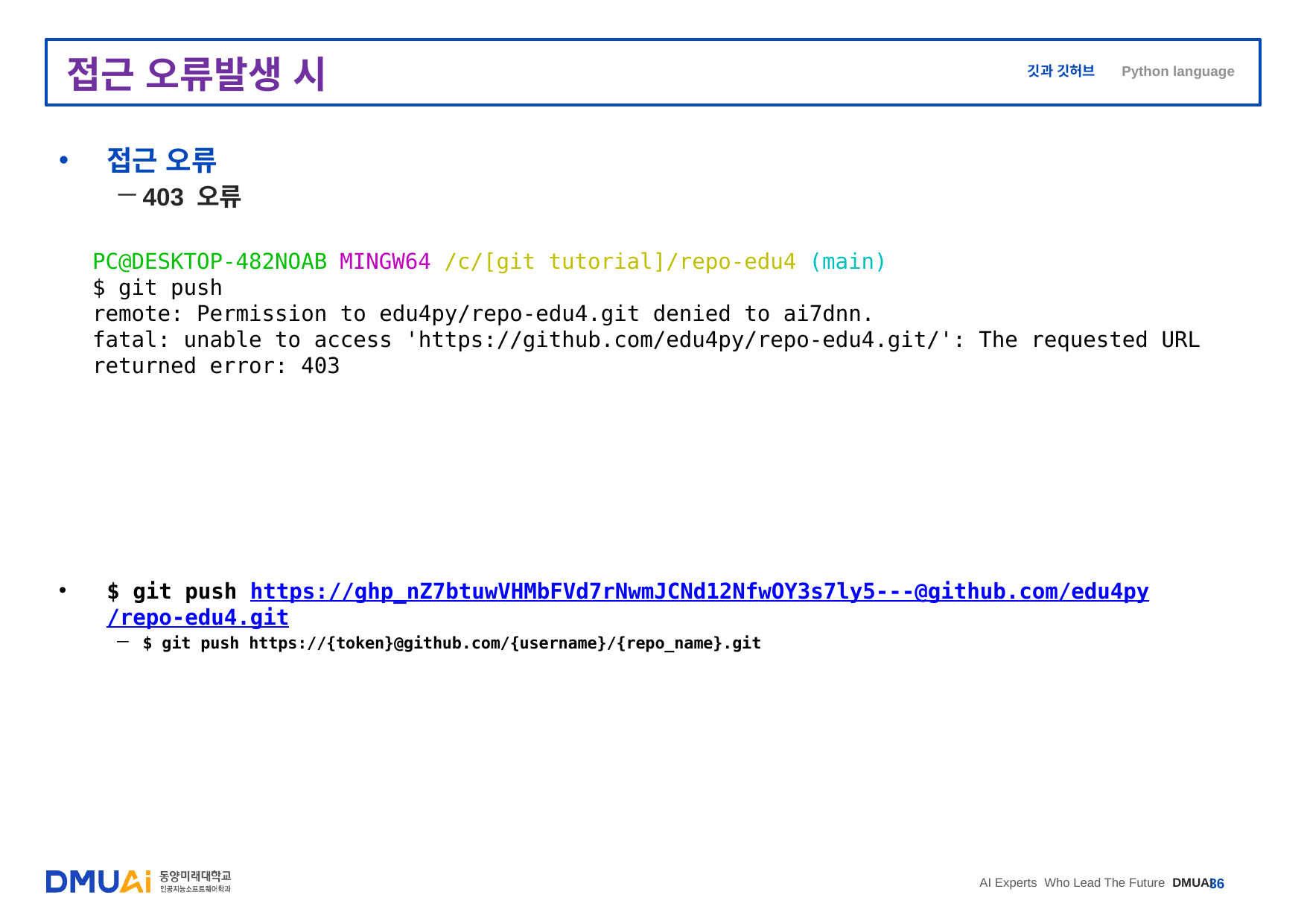

# 접근 오류발생 시
접근 오류
403 오류

$ git push https://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---@github.com/edu4py/repo-edu4.git
$ git push https://{token}@github.com/{username}/{repo_name}.git

PC@DESKTOP-482NOAB MINGW64 /c/[git tutorial]/repo-edu4 (main)
$ git push
remote: Permission to edu4py/repo-edu4.git denied to ai7dnn.
fatal: unable to access 'https://github.com/edu4py/repo-edu4.git/': The requested URL returned error: 403